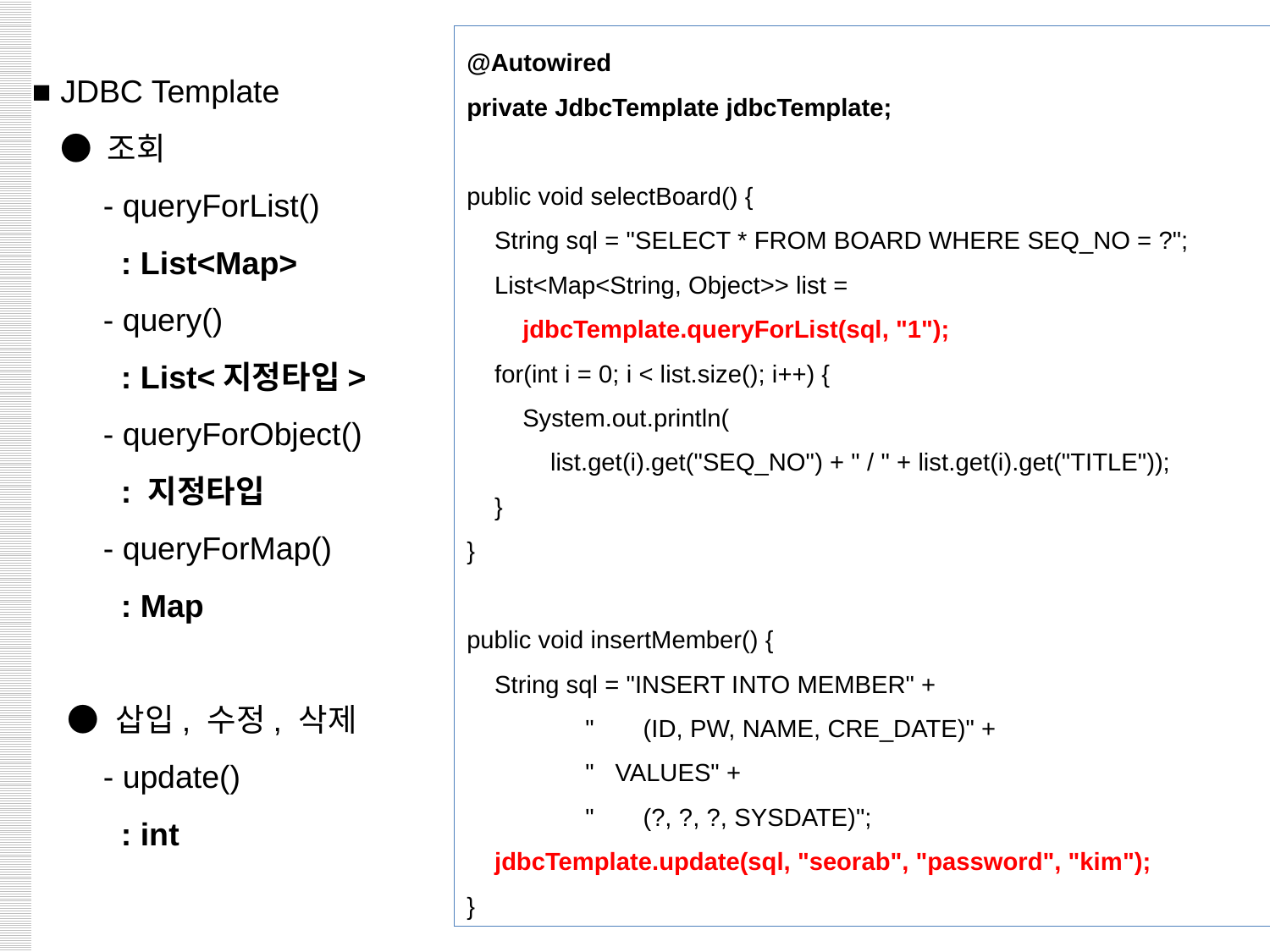

@Autowired
private JdbcTemplate jdbcTemplate;

public void selectBoard() {
    String sql = "SELECT * FROM BOARD WHERE SEQ_NO = ?";
    List<Map<String, Object>> list =
        jdbcTemplate.queryForList(sql, "1");
    for(int i = 0; i < list.size(); i++) {
        System.out.println(
            list.get(i).get("SEQ_NO") + " / " + list.get(i).get("TITLE"));
    }
}

public void insertMember() {
    String sql = "INSERT INTO MEMBER" +
                 "       (ID, PW, NAME, CRE_DATE)" +
                 "   VALUES" +
                 "       (?, ?, ?, SYSDATE)";
    jdbcTemplate.update(sql, "seorab", "password", "kim");
}
■ JDBC Template
    ● 조회
        - queryForList()
          : List<Map>
        - query()
          : List<지정타입>
        - queryForObject()
          : 지정타입
        - queryForMap()
          : Map

    ● 삽입, 수정, 삭제
        - update()
          : int